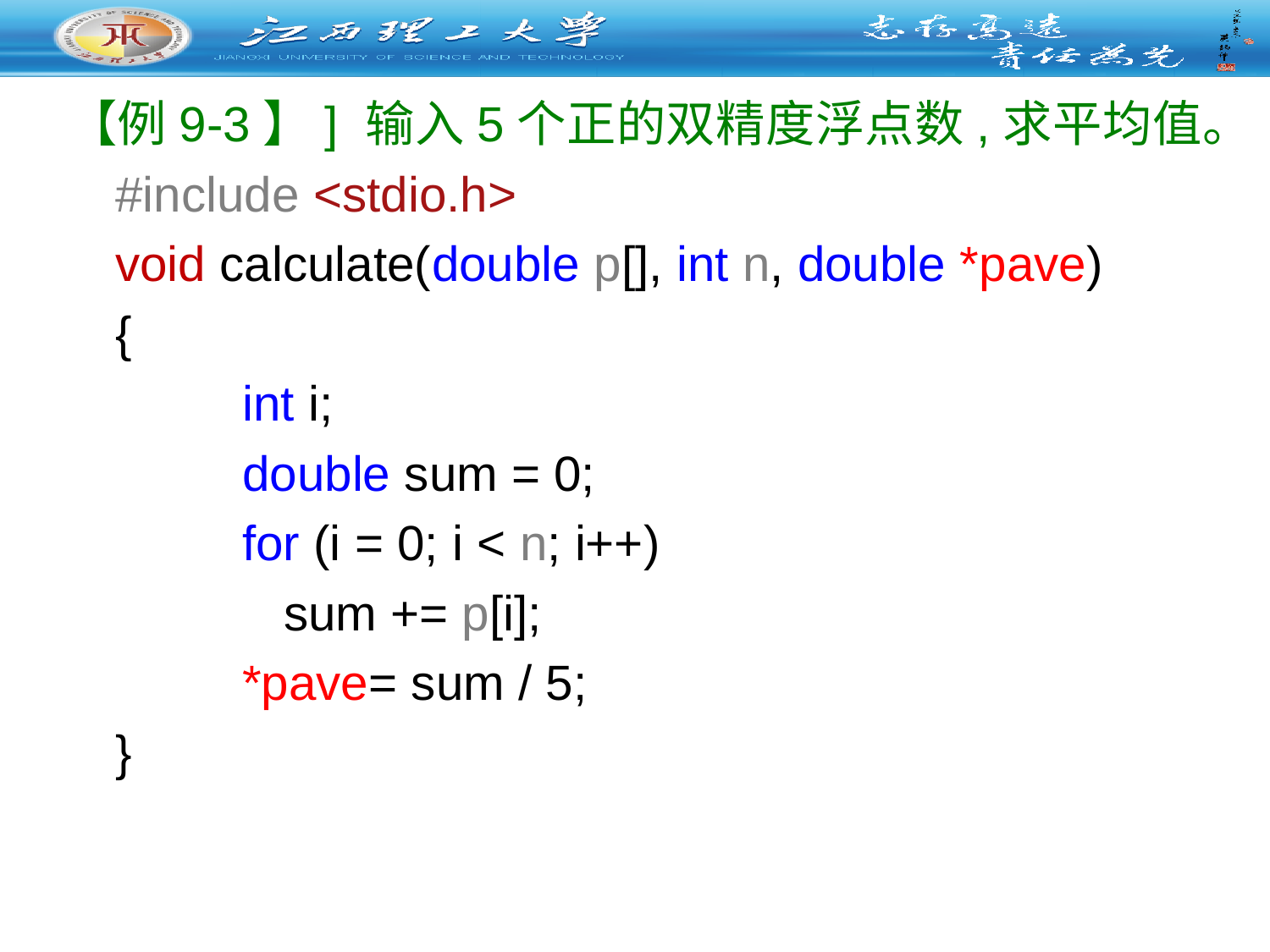

【例9-3】] 输入5个正的双精度浮点数,求平均值。
#include <stdio.h>
void calculate(double p[], int n, double *pave)
{
 	int i;
 	double sum = 0;
 	for (i = 0; i < n; i++)
 	   sum += p[i];
 	*pave= sum / 5;
}